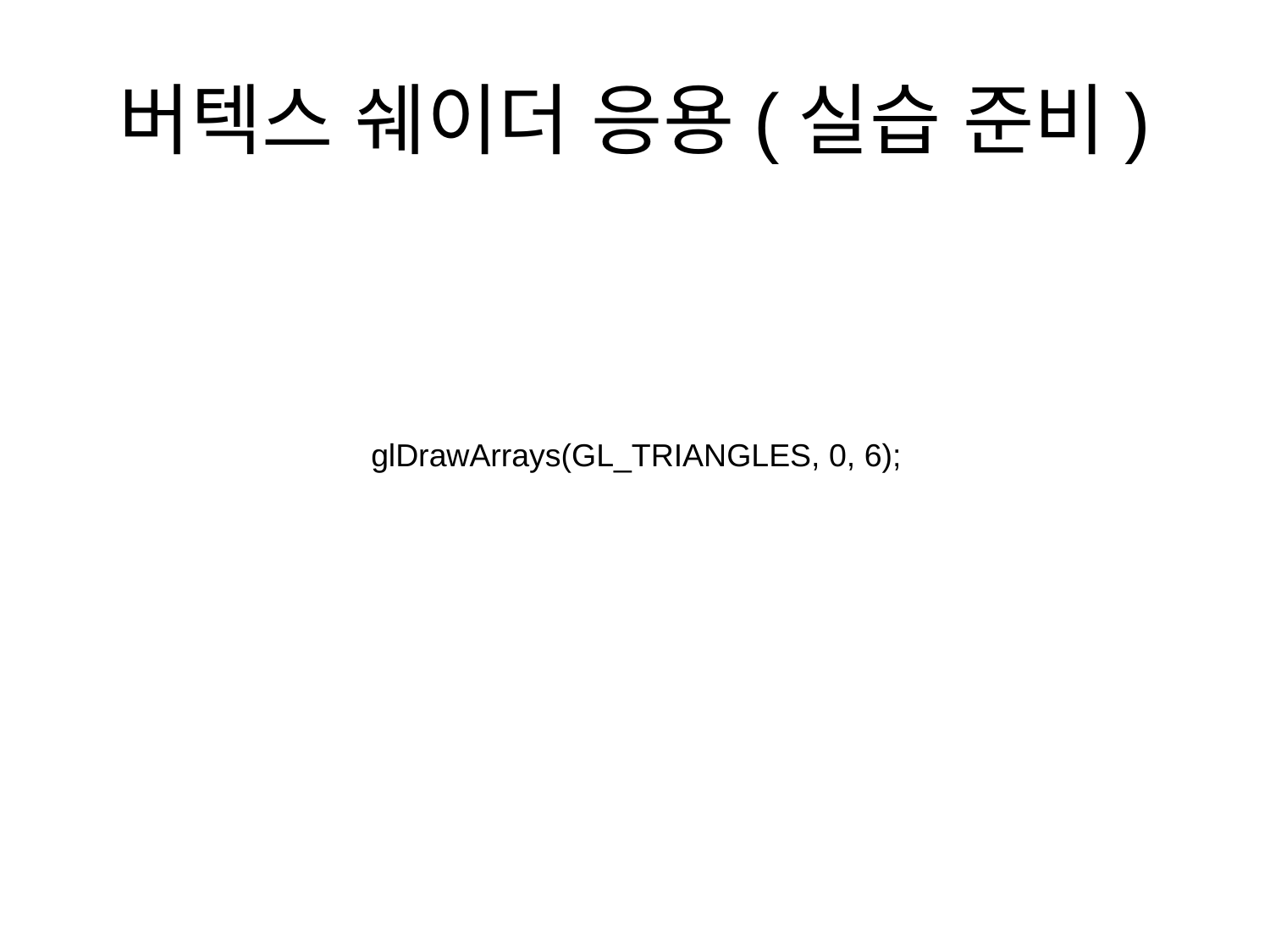

# 버텍스 쉐이더 응용(실습 준비)
glDrawArrays(GL_TRIANGLES, 0, 6);